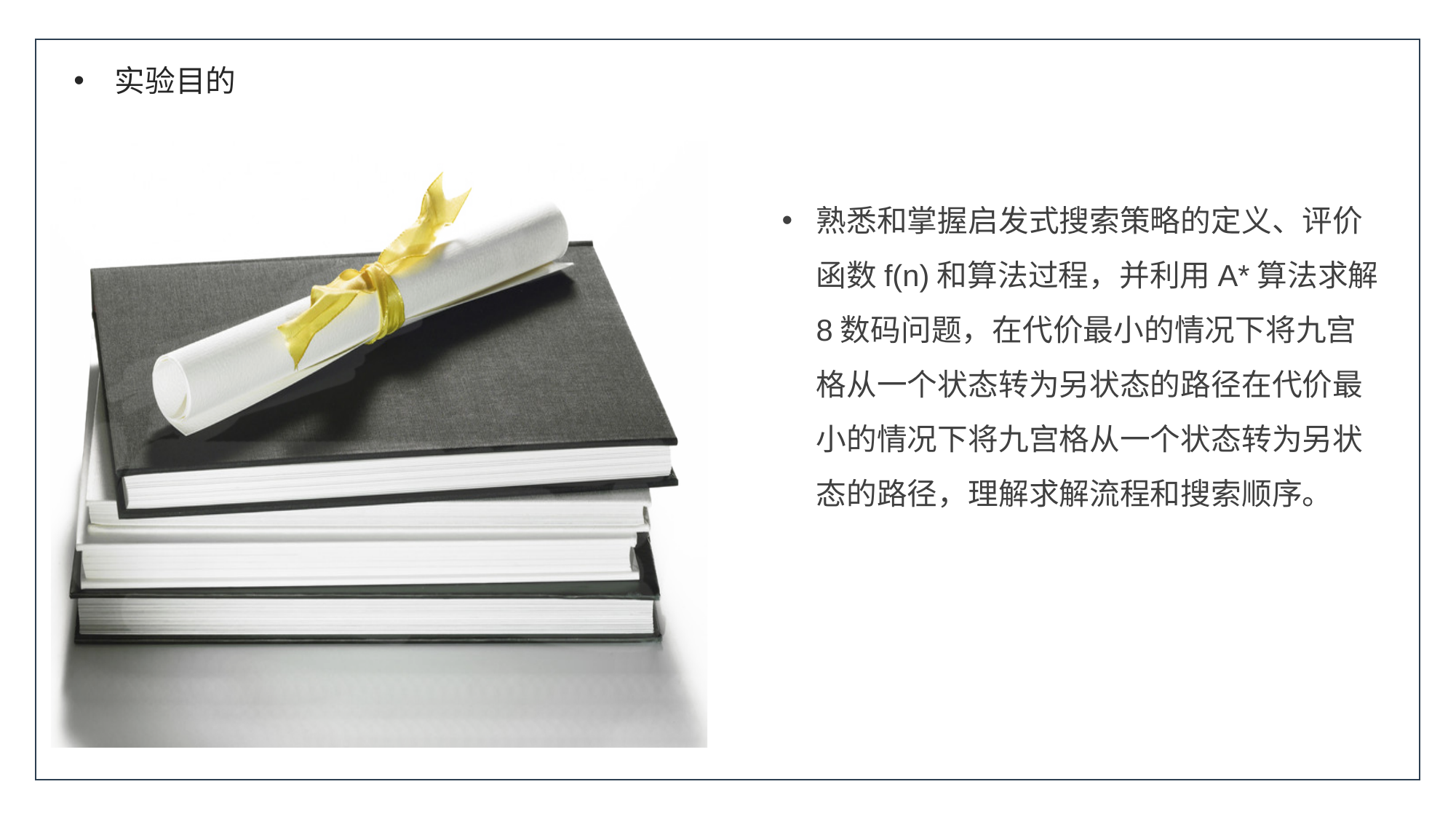

实验目的

熟悉和掌握启发式搜索策略的定义、评价函数f(n)和算法过程，并利用A*算法求解8数码问题，在代价最小的情况下将九宫格从一个状态转为另状态的路径在代价最小的情况下将九宫格从一个状态转为另状态的路径，理解求解流程和搜索顺序。